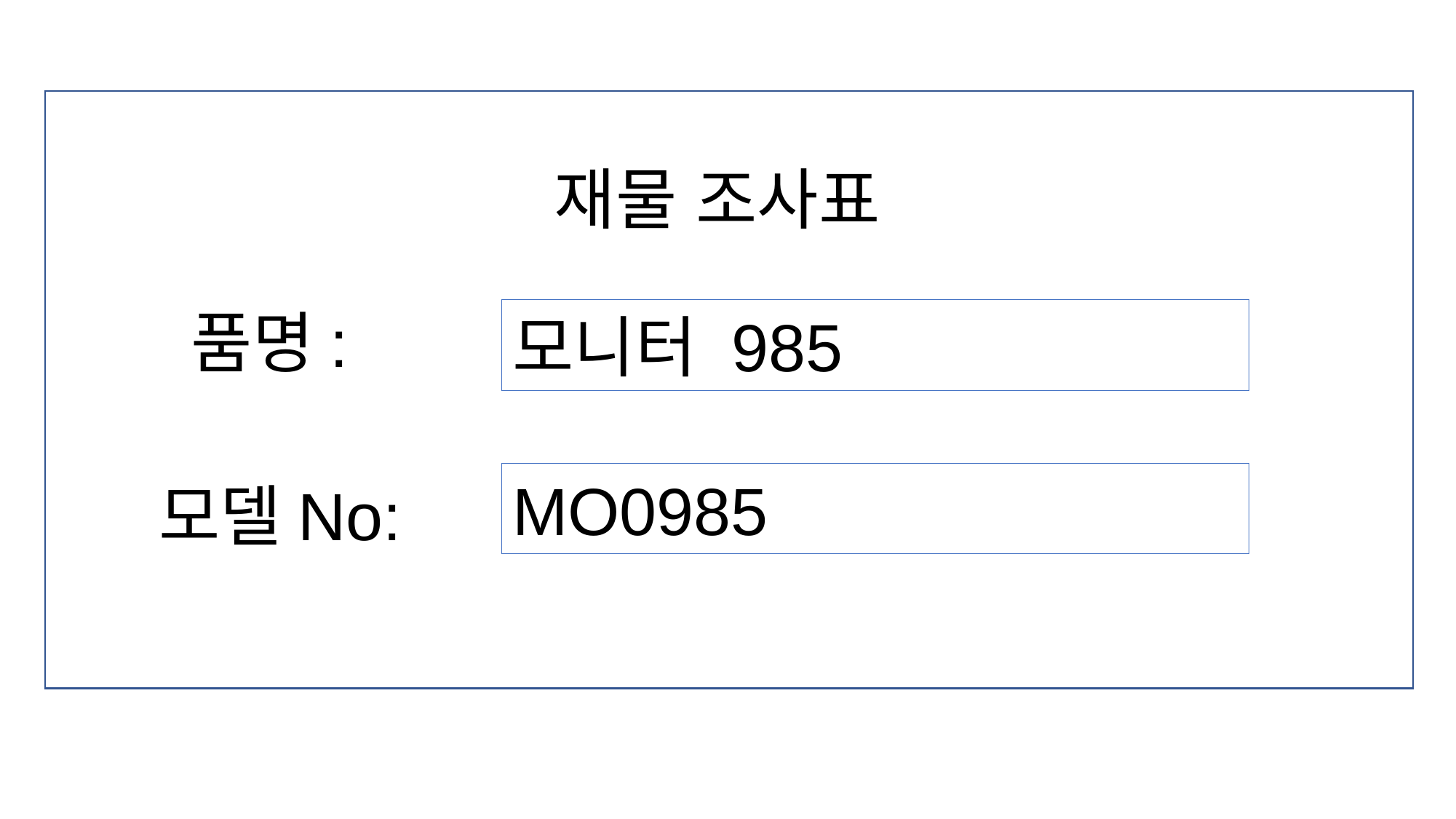

재물 조사표
품명:
모니터 985
MO0985
모델No: